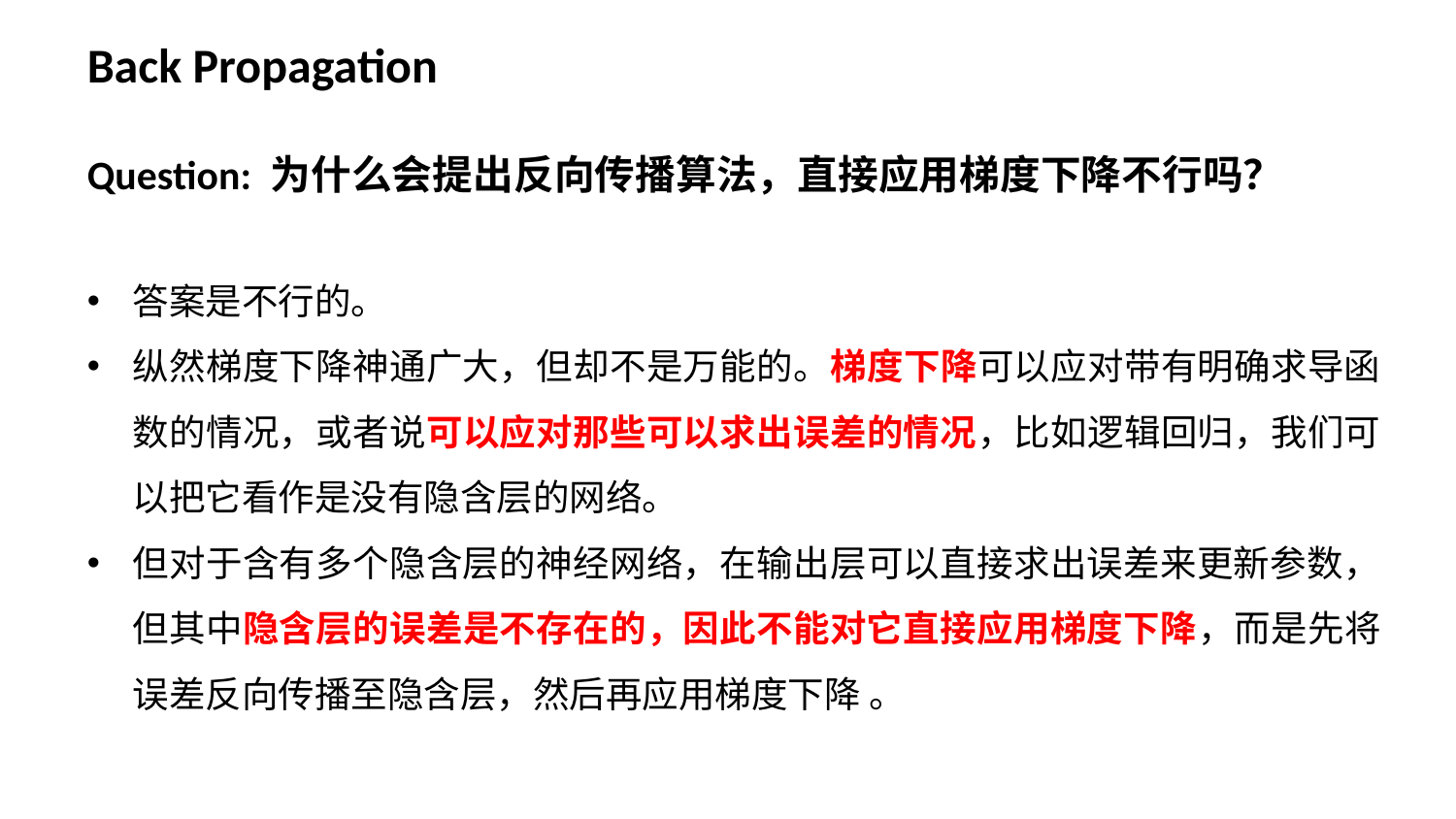

Back Propagation
Question: 为什么会提出反向传播算法，直接应用梯度下降不行吗？
答案是不行的。
纵然梯度下降神通广大，但却不是万能的。梯度下降可以应对带有明确求导函数的情况，或者说可以应对那些可以求出误差的情况，比如逻辑回归，我们可以把它看作是没有隐含层的网络。
但对于含有多个隐含层的神经网络，在输出层可以直接求出误差来更新参数，但其中隐含层的误差是不存在的，因此不能对它直接应用梯度下降，而是先将误差反向传播至隐含层，然后再应用梯度下降 。